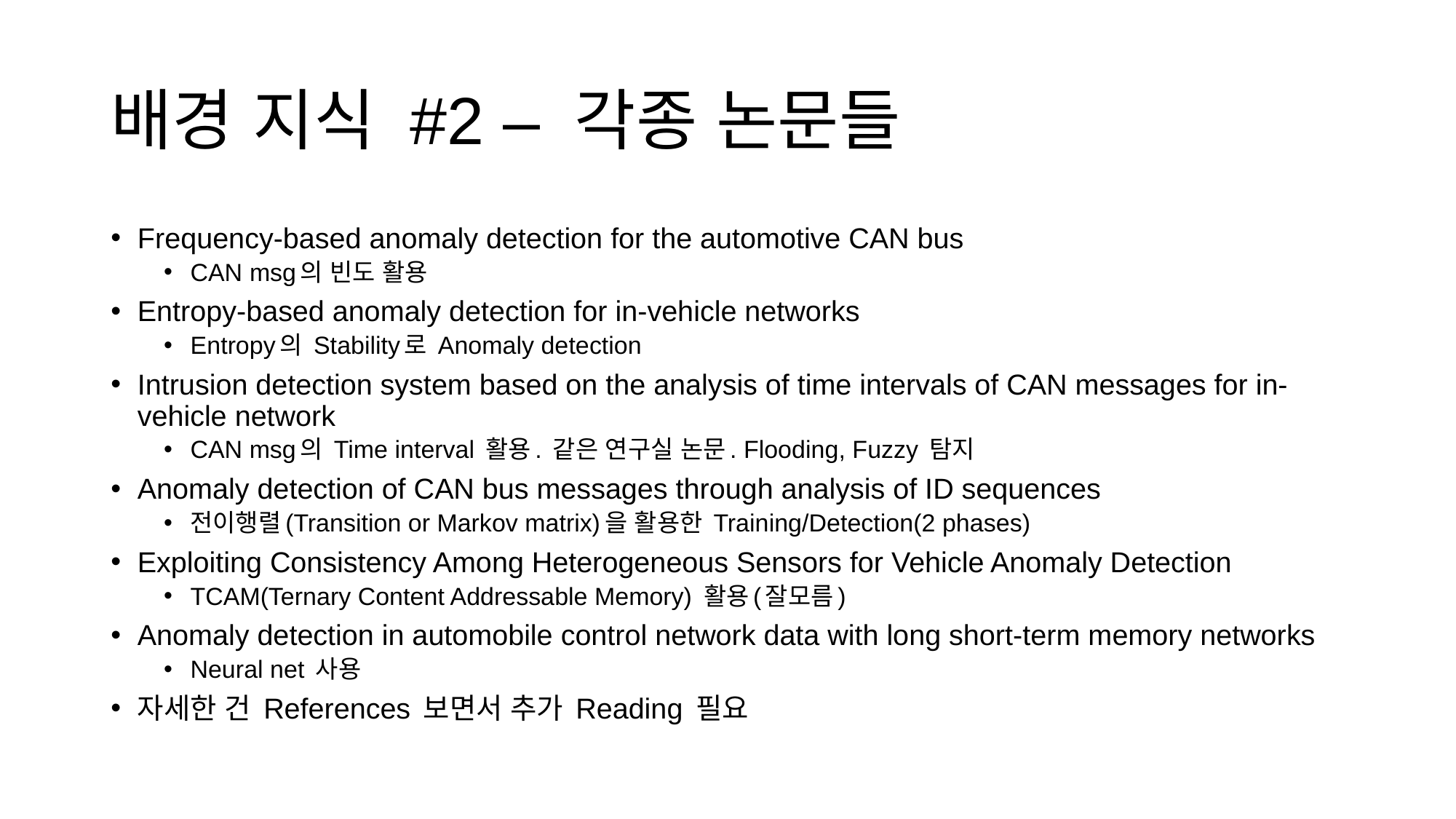

# 배경 지식 #2 – 각종 논문들
Frequency-based anomaly detection for the automotive CAN bus
CAN msg의 빈도 활용
Entropy-based anomaly detection for in-vehicle networks
Entropy의 Stability로 Anomaly detection
Intrusion detection system based on the analysis of time intervals of CAN messages for in-vehicle network
CAN msg의 Time interval 활용. 같은 연구실 논문. Flooding, Fuzzy 탐지
Anomaly detection of CAN bus messages through analysis of ID sequences
전이행렬(Transition or Markov matrix)을 활용한 Training/Detection(2 phases)
Exploiting Consistency Among Heterogeneous Sensors for Vehicle Anomaly Detection
TCAM(Ternary Content Addressable Memory) 활용(잘모름)
Anomaly detection in automobile control network data with long short-term memory networks
Neural net 사용
자세한 건 References 보면서 추가 Reading 필요